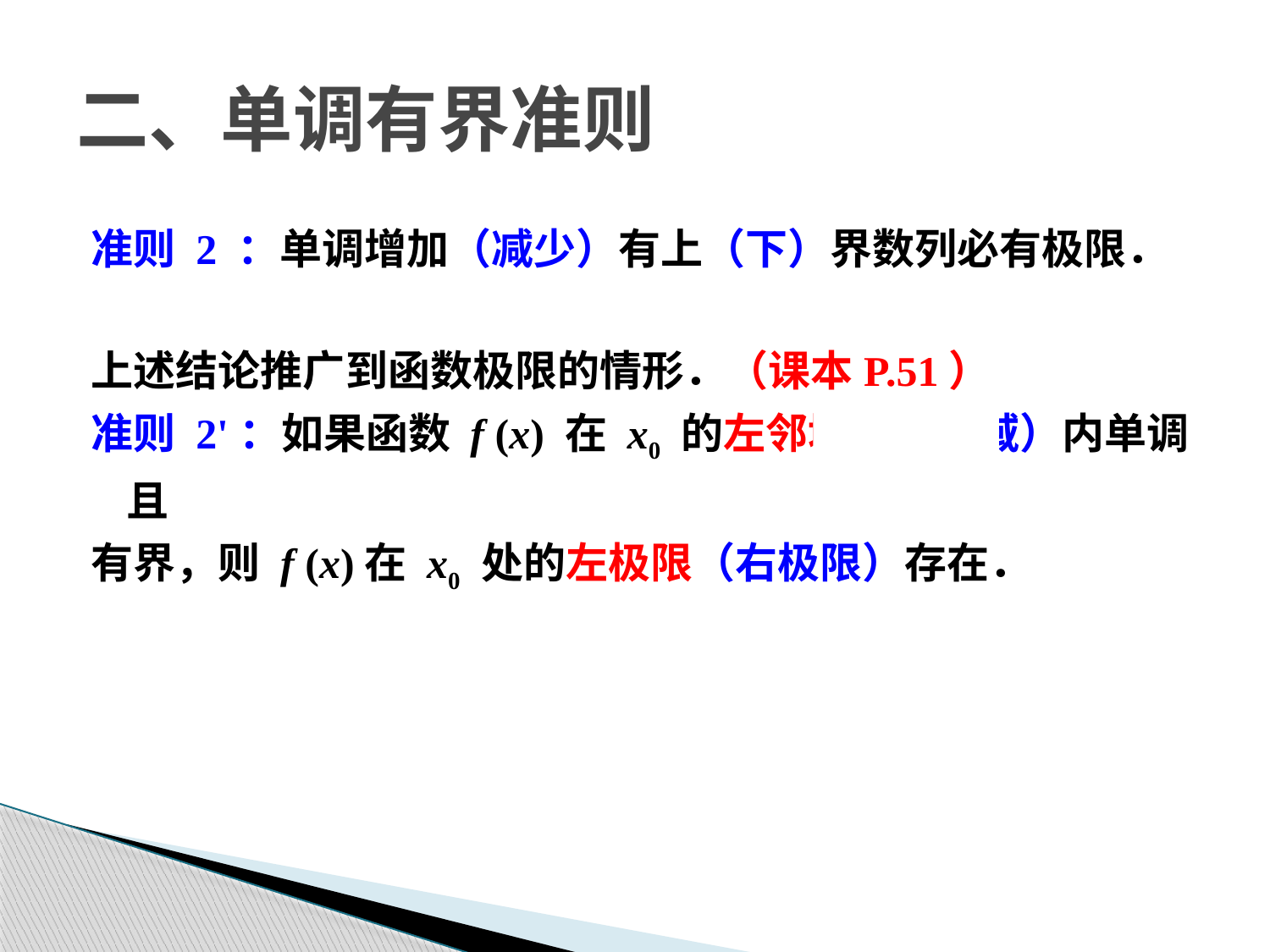

准则 2 ：单调增加（减少）有上（下）界数列必有极限．

上述结论推广到函数极限的情形．（课本P.51）
准则 2'：如果函数 f (x) 在 x0 的左邻域（右邻域）内单调且
有界，则 f (x)在 x0 处的左极限（右极限）存在．
二、单调有界准则